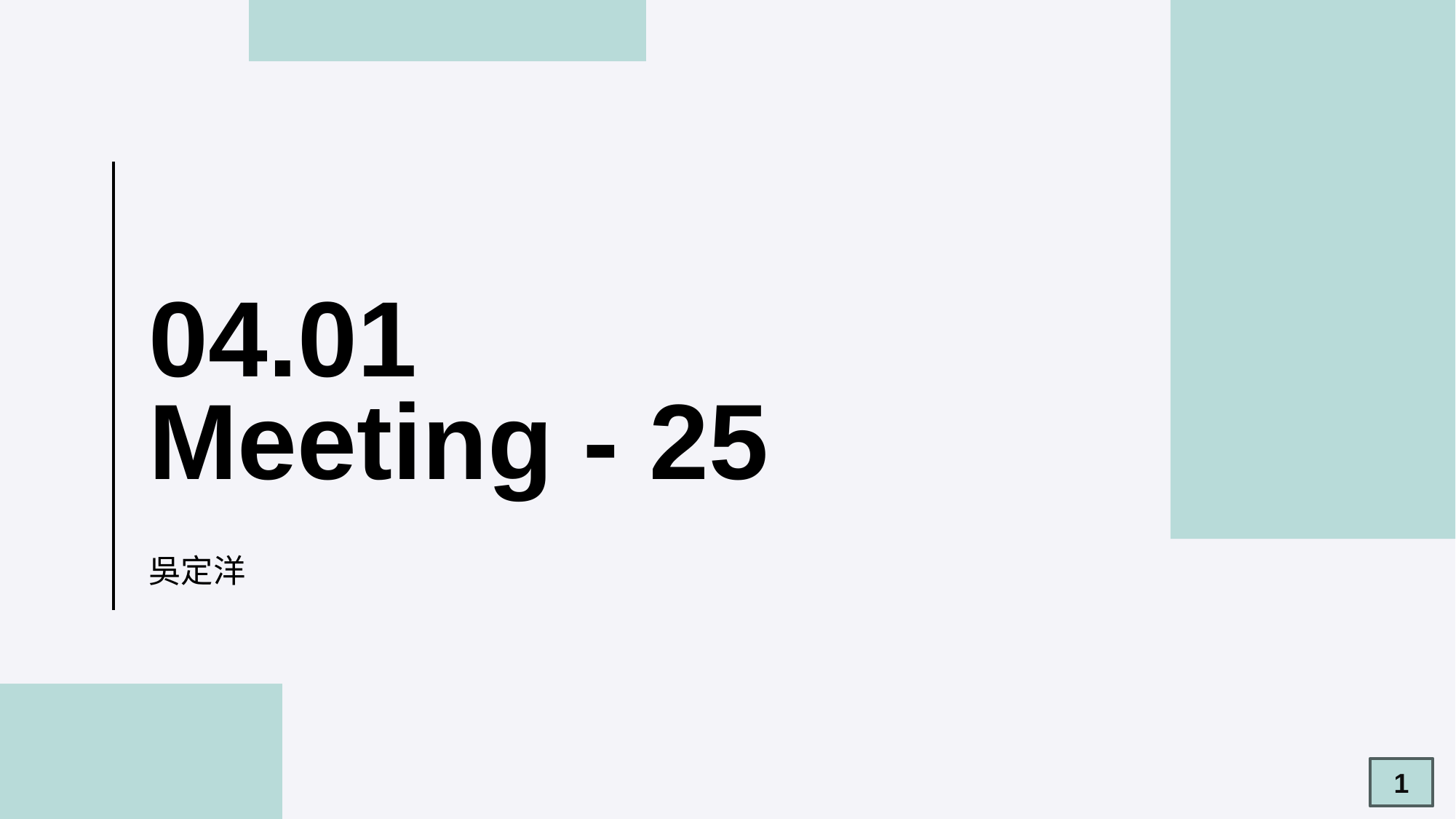

# 04.01 Meeting - 25
吳定洋

1